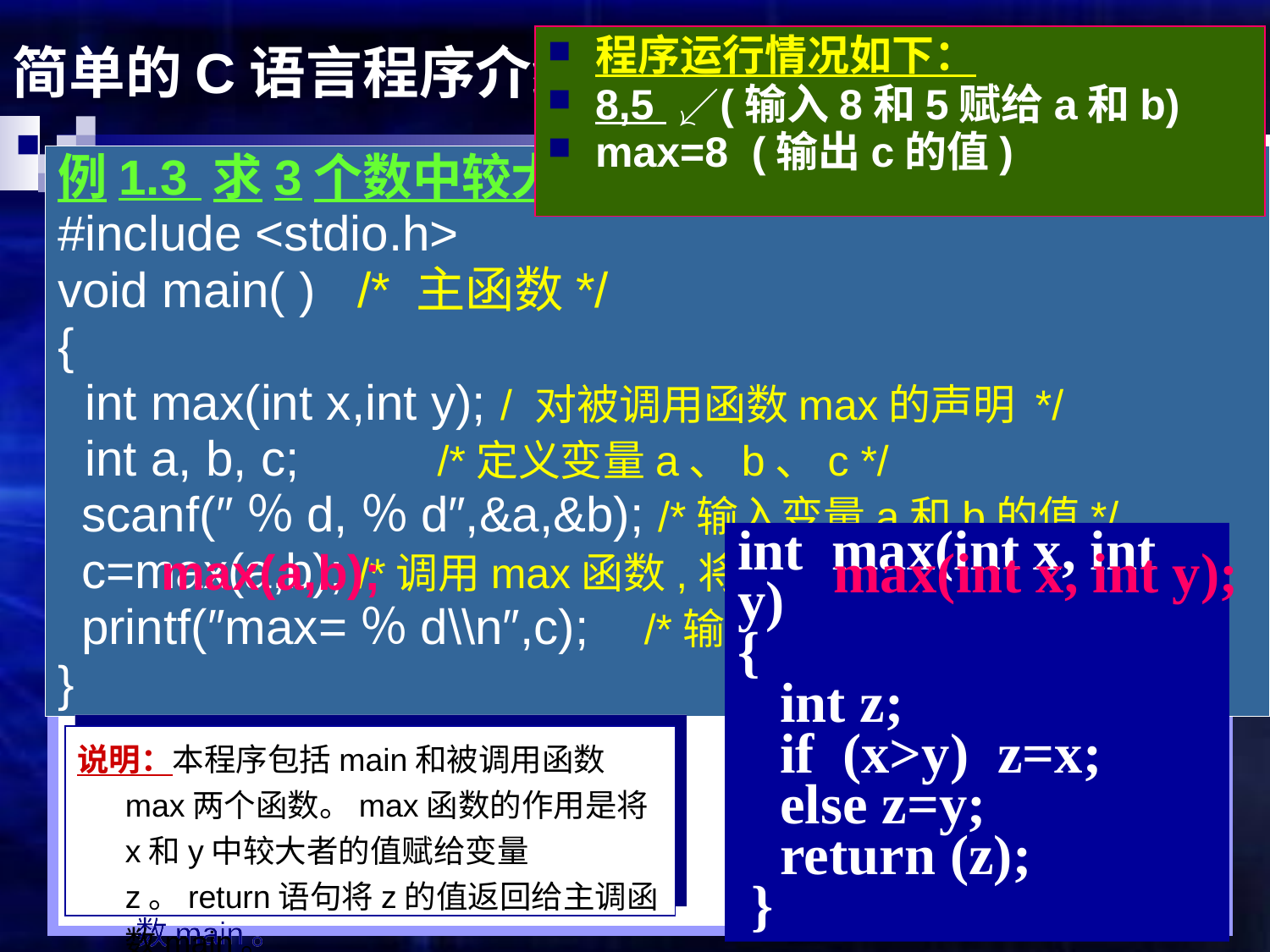

程序运行情况如下：
8,5  ↙(输入8和5赋给a和b)
max=8  (输出c的值)
简单的C语言程序介绍
# 例1.3 求3个数中较大者。 #include <stdio.h> void main( )   /* 主函数*/ { int max(int x,int y); / 对被调用函数max的声明 */ int a, b, c;          /*定义变量a、b、c */ scanf(″％d,％d″,&a,&b); /*输入变量a和b的值*/ c=max(a,b); /*调用max函数,将得到的值赋给c */ printf(″max=％d\\n″,c);    /*输出c的值*/ }
max(int x, int y);
int  max(int x, int y)
{
   int z;
   if  (x>y)  z=x;
   else z=y;
   return (z);
 }
max(a,b);
说明：本程序包括main和被调用函数max两个函数。max函数的作用是将x和y中较大者的值赋给变量z。return语句将z的值返回给主调函数main。